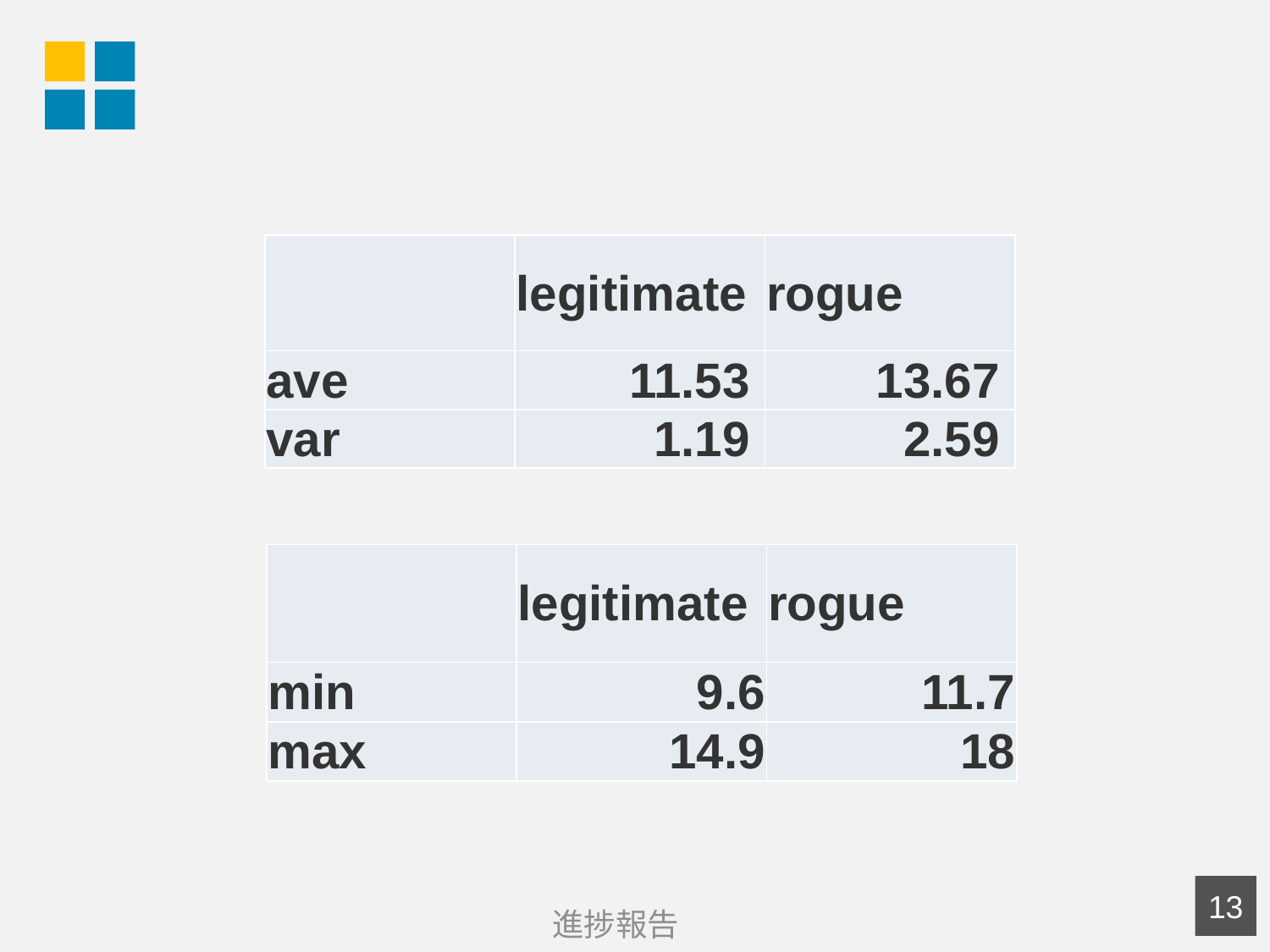

#
|  | legitimate | rogue |
| --- | --- | --- |
| ave | 11.53 | 13.67 |
| var | 1.19 | 2.59 |
|  | legitimate | rogue |
| --- | --- | --- |
| min | 9.6 | 11.7 |
| max | 14.9 | 18 |
13
進捗報告